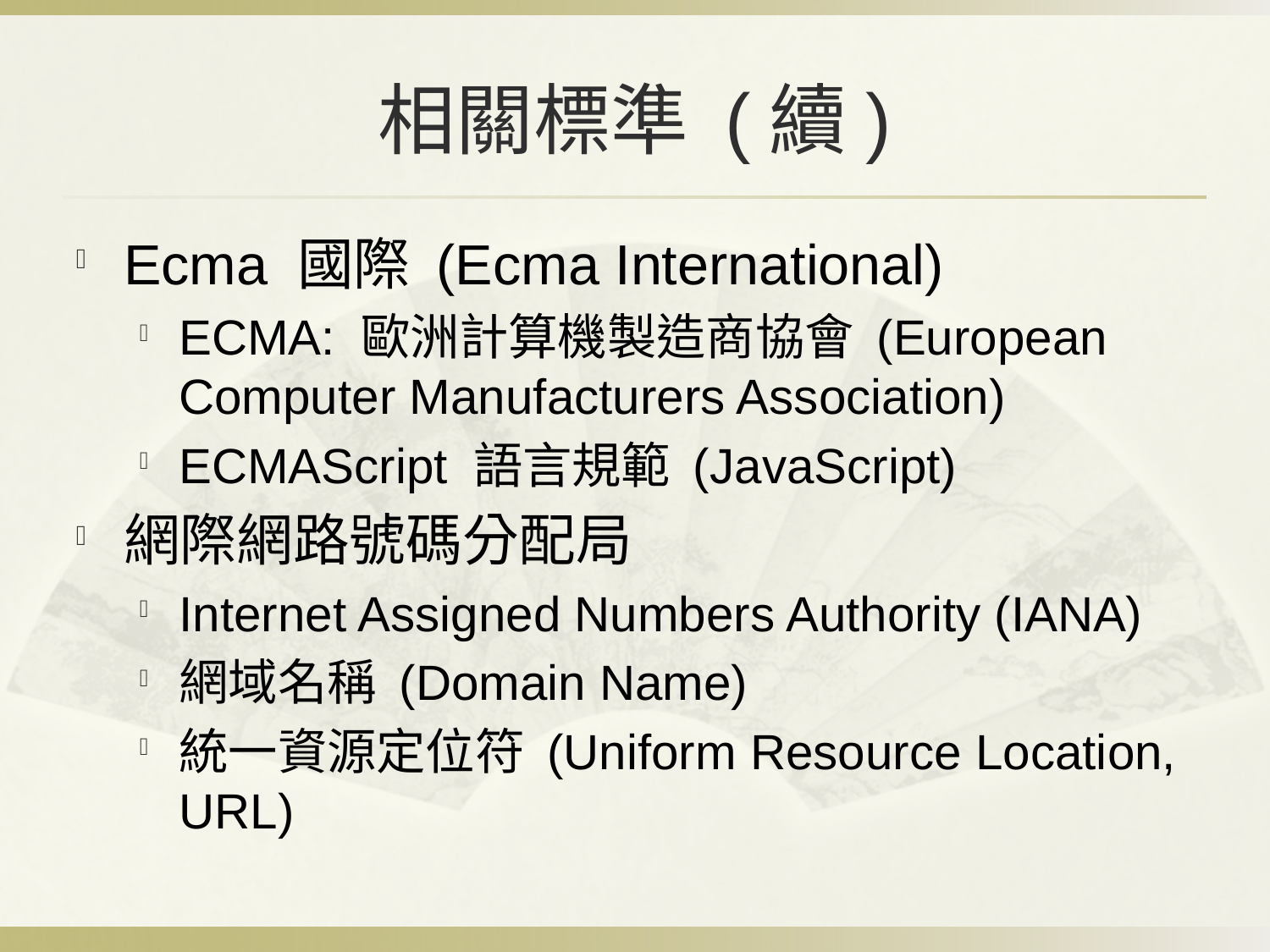

# 相關標準 (續)
Ecma 國際 (Ecma International)
ECMA: 歐洲計算機製造商協會 (European Computer Manufacturers Association)
ECMAScript 語言規範 (JavaScript)
網際網路號碼分配局
Internet Assigned Numbers Authority (IANA)
網域名稱 (Domain Name)
統一資源定位符 (Uniform Resource Location, URL)